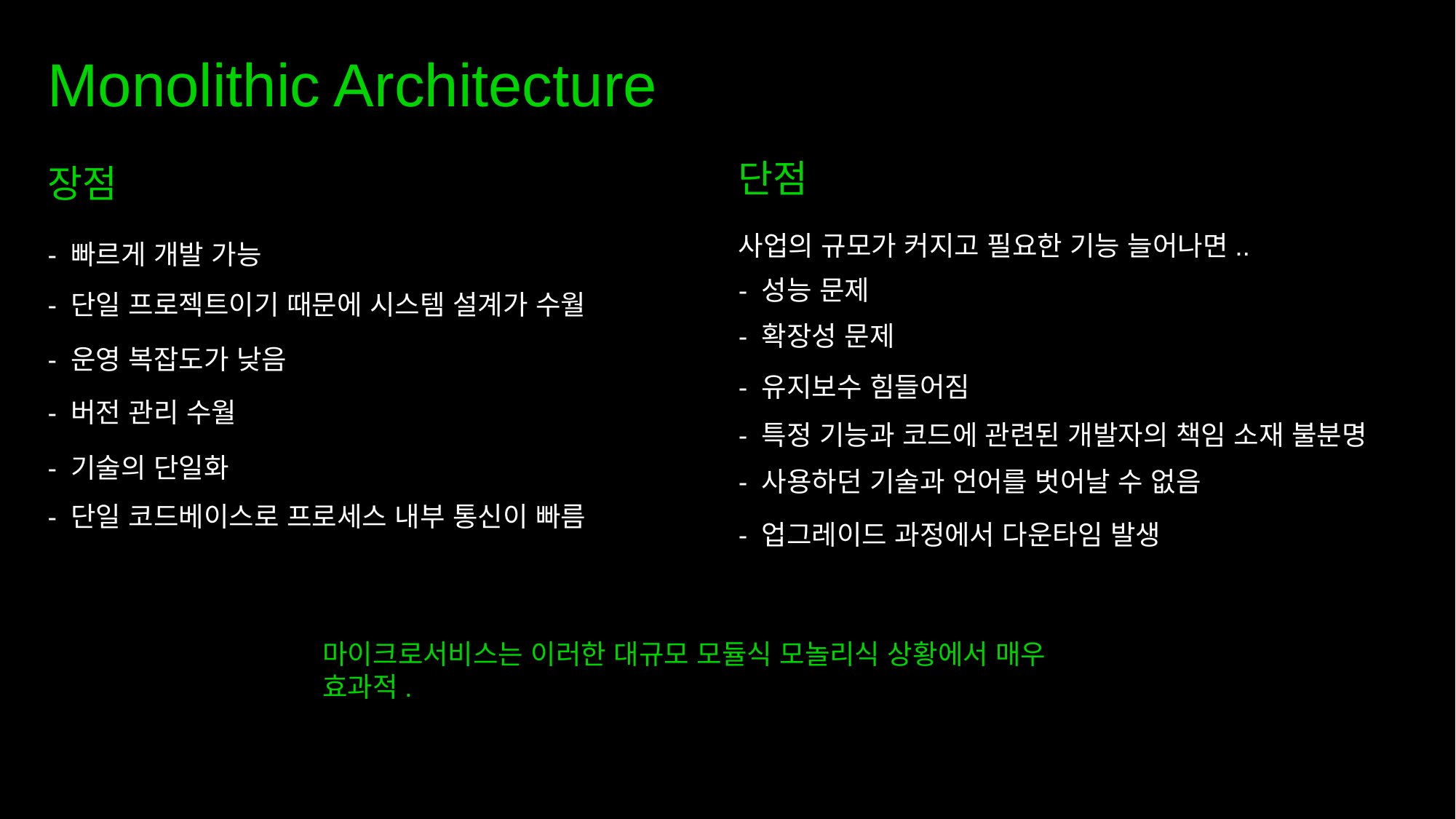

Monolithic Architecture
단점
장점
사업의 규모가 커지고 필요한 기능 늘어나면..
- 빠르게 개발 가능
- 성능 문제
- 단일 프로젝트이기 때문에 시스템 설계가 수월
- 확장성 문제
- 운영 복잡도가 낮음
- 유지보수 힘들어짐
- 버전 관리 수월
- 특정 기능과 코드에 관련된 개발자의 책임 소재 불분명
- 기술의 단일화
- 사용하던 기술과 언어를 벗어날 수 없음
- 단일 코드베이스로 프로세스 내부 통신이 빠름
- 업그레이드 과정에서 다운타임 발생
마이크로서비스는 이러한 대규모 모듈식 모놀리식 상황에서 매우 효과적.